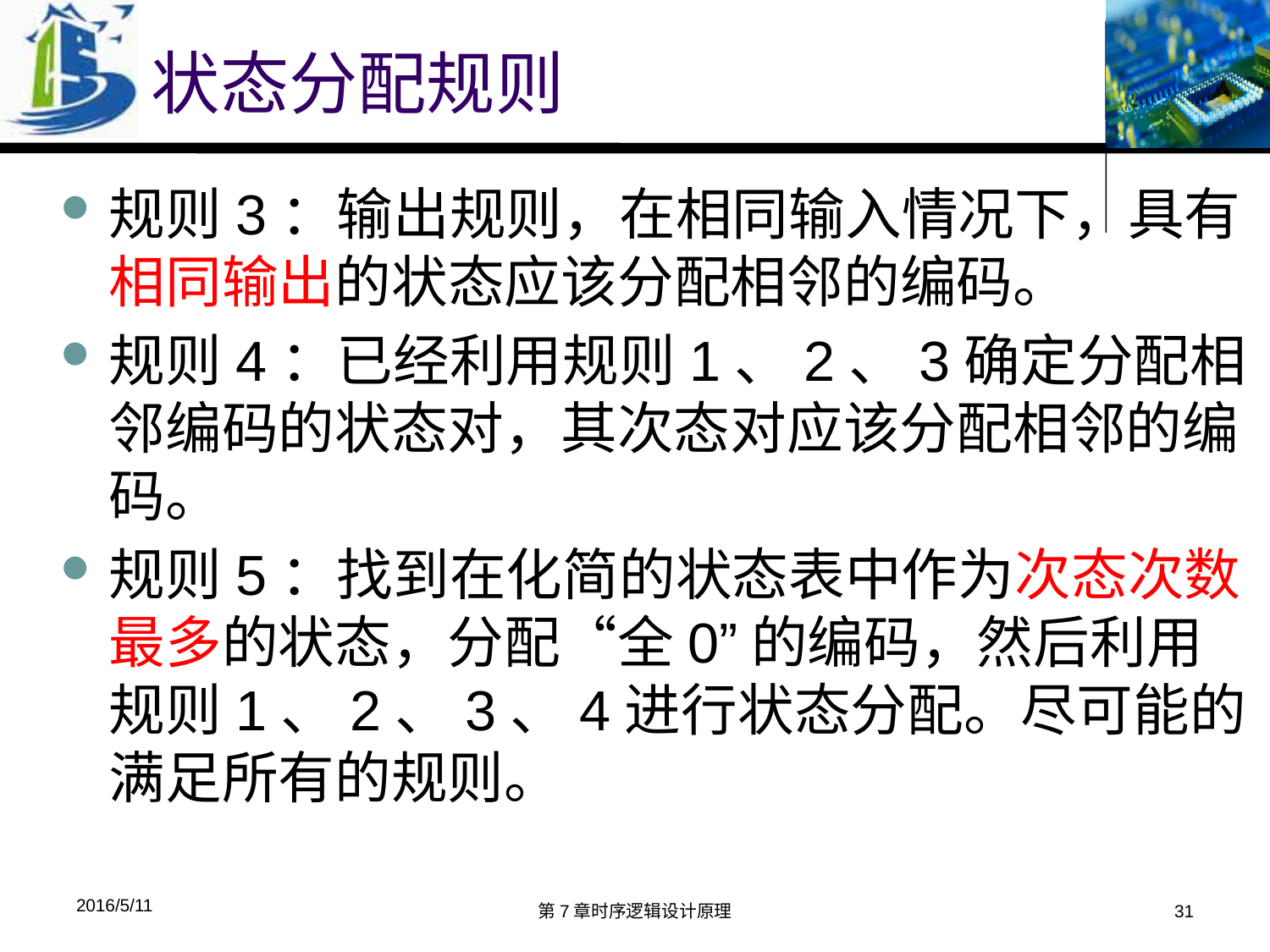

# 状态分配规则
规则3：输出规则，在相同输入情况下，具有相同输出的状态应该分配相邻的编码。
规则4：已经利用规则1、2、3确定分配相邻编码的状态对，其次态对应该分配相邻的编码。
规则5：找到在化简的状态表中作为次态次数最多的状态，分配“全0”的编码，然后利用规则1、2、3、4进行状态分配。尽可能的满足所有的规则。

2016/5/11
第7章时序逻辑设计原理
31